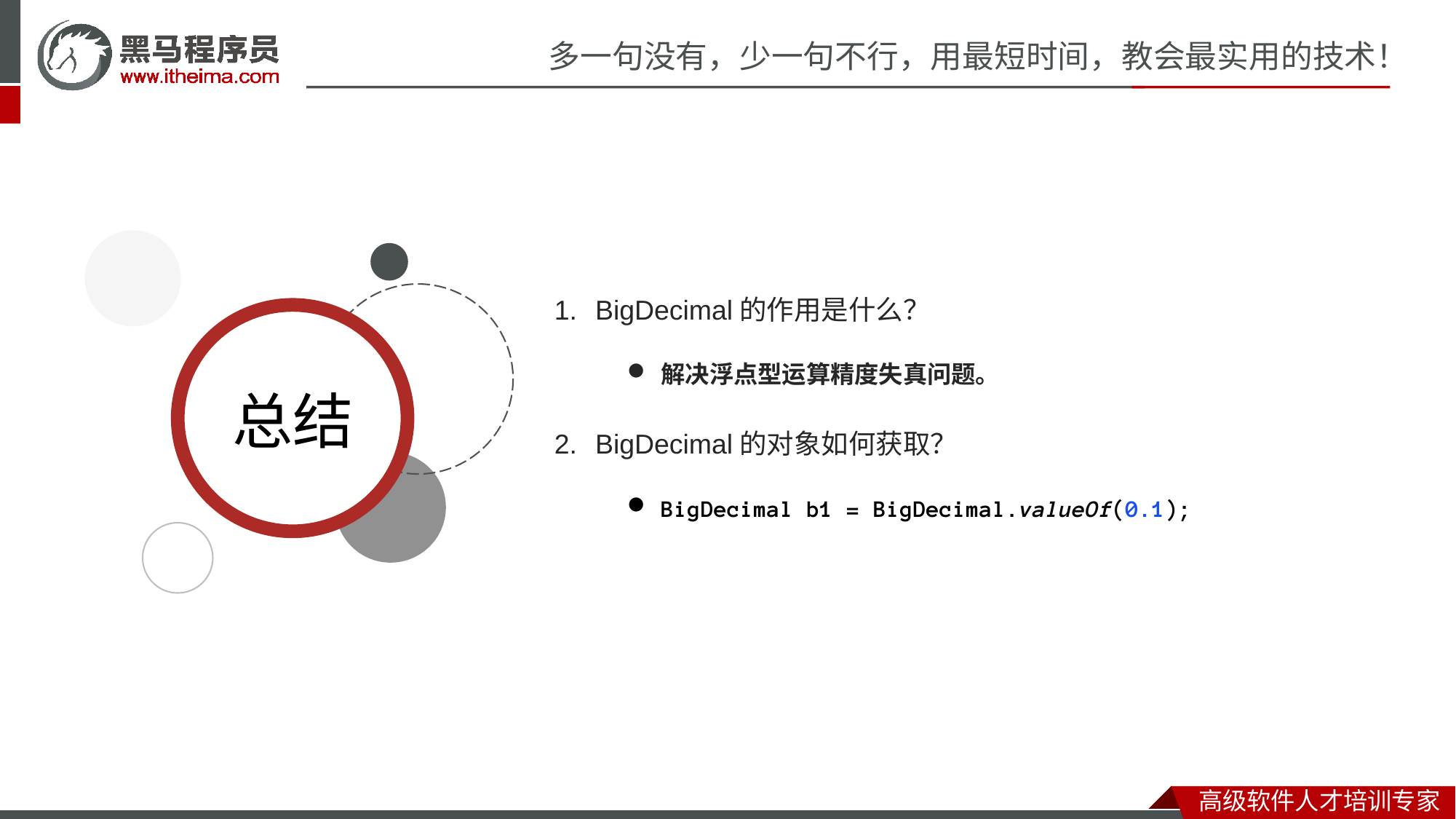

BigDecimal的作用是什么？
解决浮点型运算精度失真问题。
BigDecimal的对象如何获取？
BigDecimal b1 = BigDecimal.valueOf(0.1);